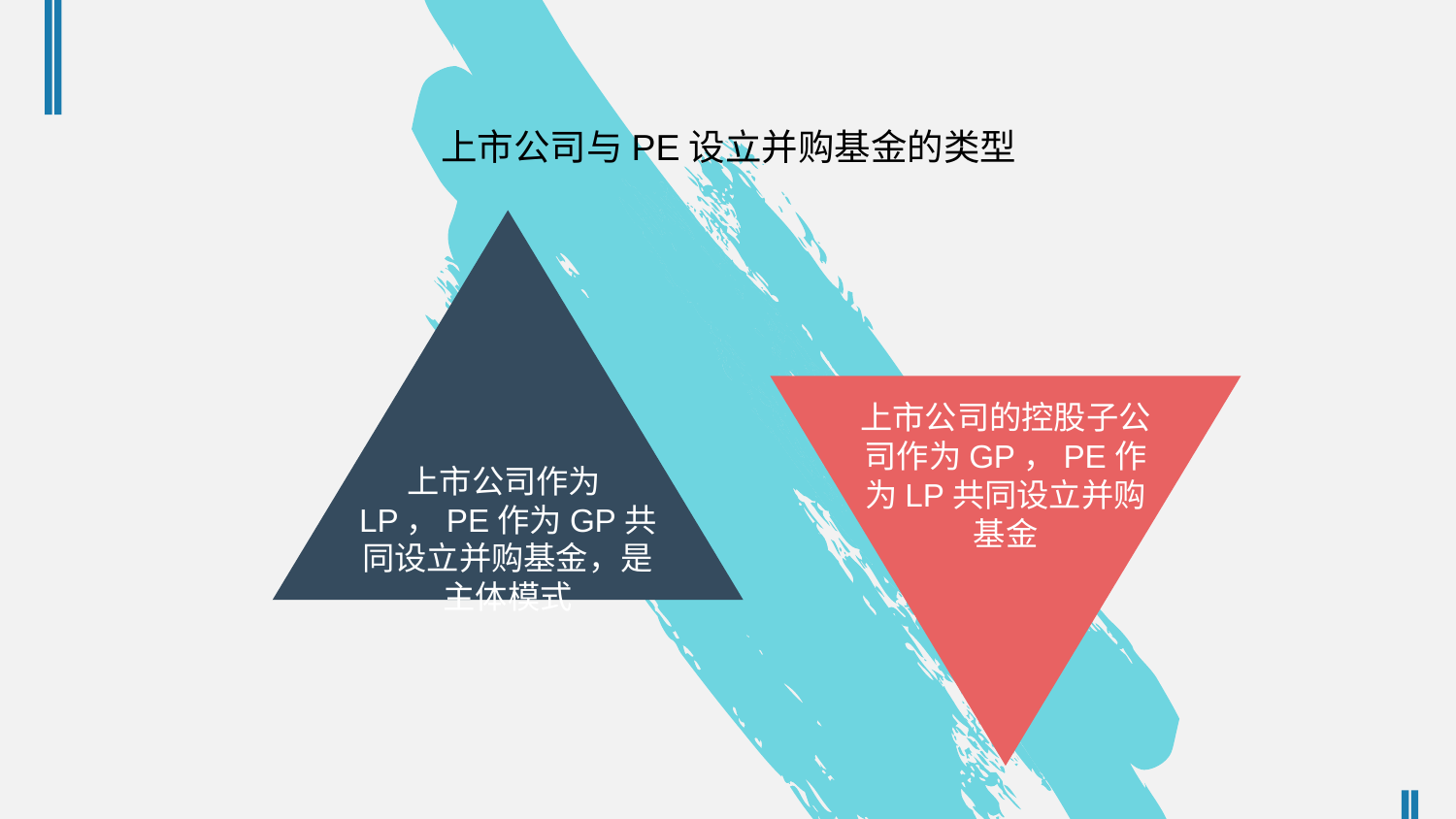

上市公司与PE设立并购基金的类型

上市公司的控股子公司作为GP，PE作为LP共同设立并购基金
上市公司作为LP，PE作为GP共同设立并购基金，是主体模式